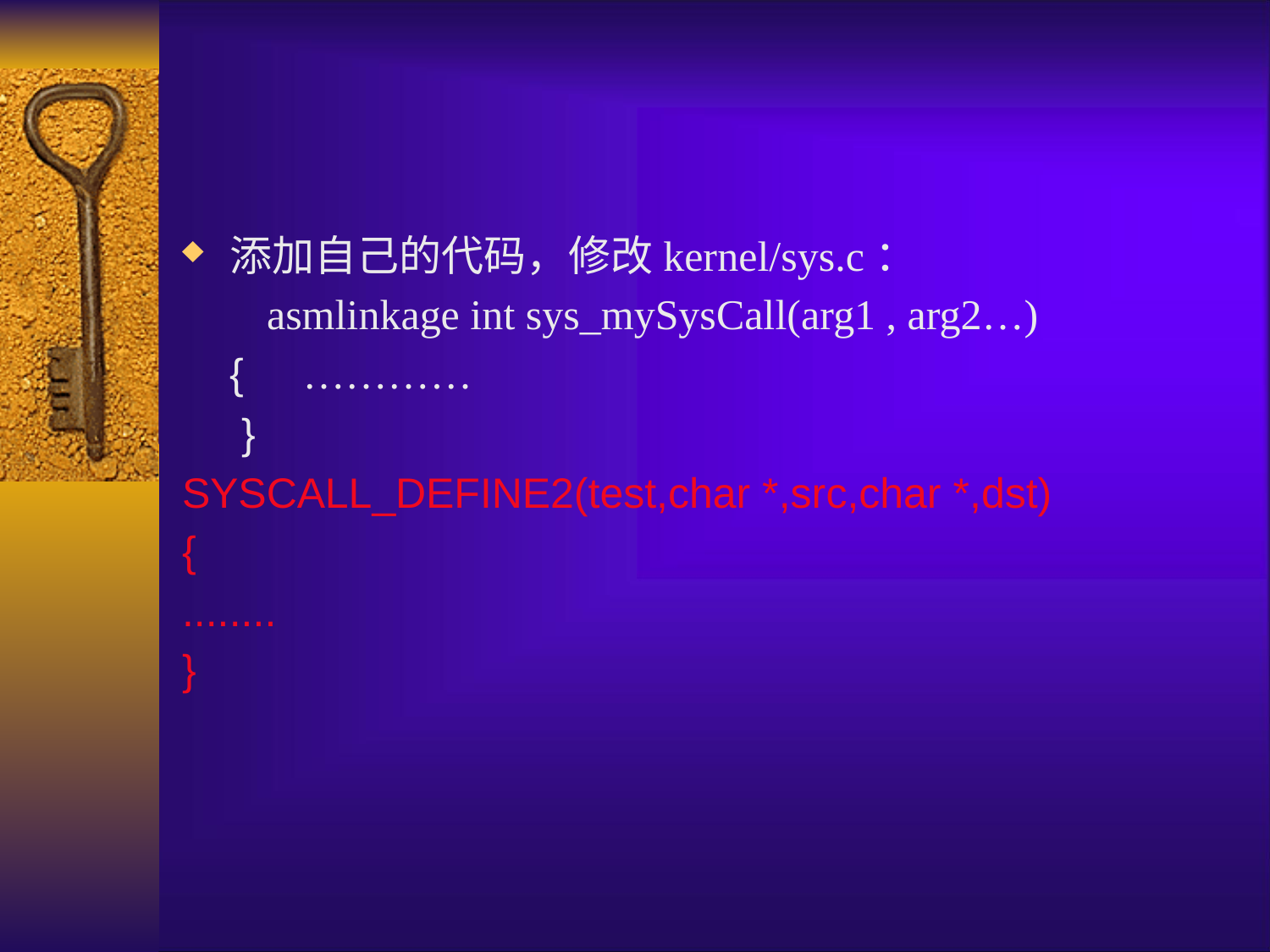

#
添加自己的代码，修改kernel/sys.c：
        asmlinkage int sys_mySysCall(arg1 , arg2…)
    {     …………
     }
SYSCALL_DEFINE2(test,char *,src,char *,dst)
{
........
}